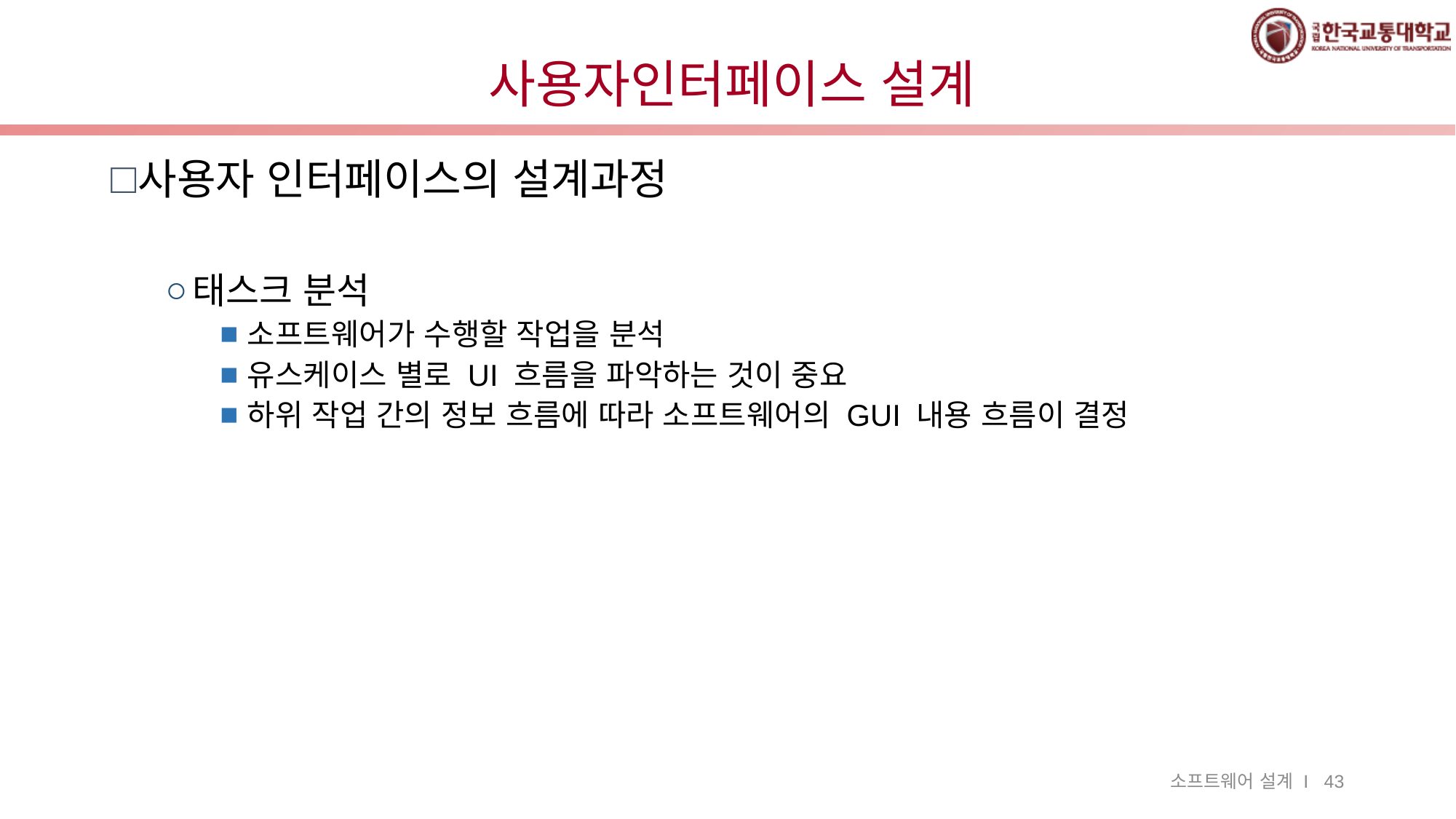

# 사용자인터페이스 설계
사용자 인터페이스의 설계과정

태스크 분석
소프트웨어가 수행할 작업을 분석
유스케이스 별로 UI 흐름을 파악하는 것이 중요
하위 작업 간의 정보 흐름에 따라 소프트웨어의 GUI 내용 흐름이 결정

소프트웨어 설계 I   43